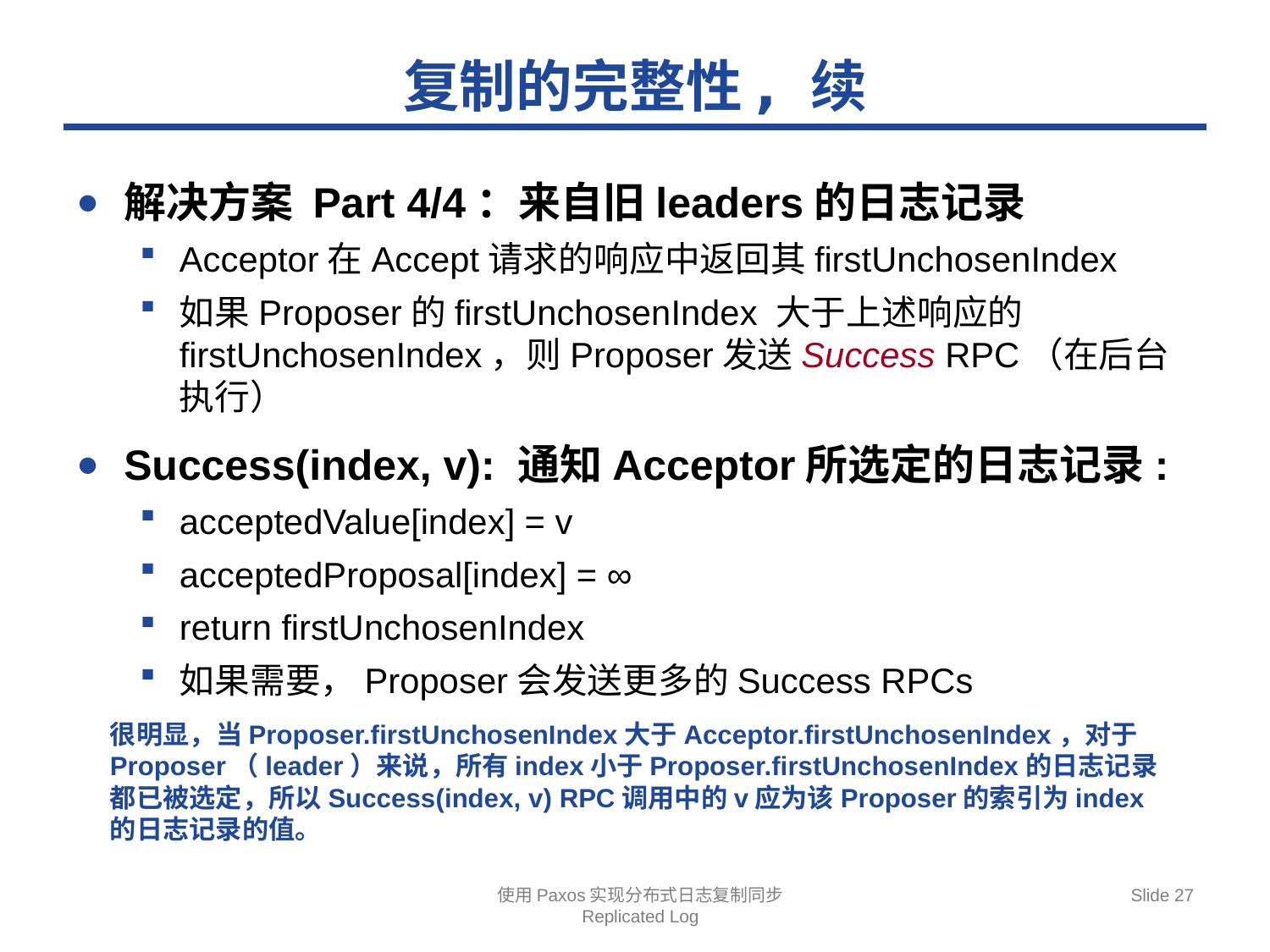

# 复制的完整性, 续
解决方案 Part 4/4：来自旧leaders的日志记录
Acceptor在Accept请求的响应中返回其firstUnchosenIndex
如果Proposer的firstUnchosenIndex 大于上述响应的 firstUnchosenIndex，则Proposer发送Success RPC（在后台执行）
Success(index, v): 通知Acceptor所选定的日志记录:
acceptedValue[index] = v
acceptedProposal[index] = ∞
return firstUnchosenIndex
如果需要，Proposer会发送更多的Success RPCs
很明显，当Proposer.firstUnchosenIndex大于Acceptor.firstUnchosenIndex，对于Proposer（leader）来说，所有index小于Proposer.firstUnchosenIndex的日志记录都已被选定，所以Success(index, v) RPC调用中的v应为该Proposer的索引为index的日志记录的值。

使用Paxos实现分布式日志复制同步
Replicated Log
Slide 27